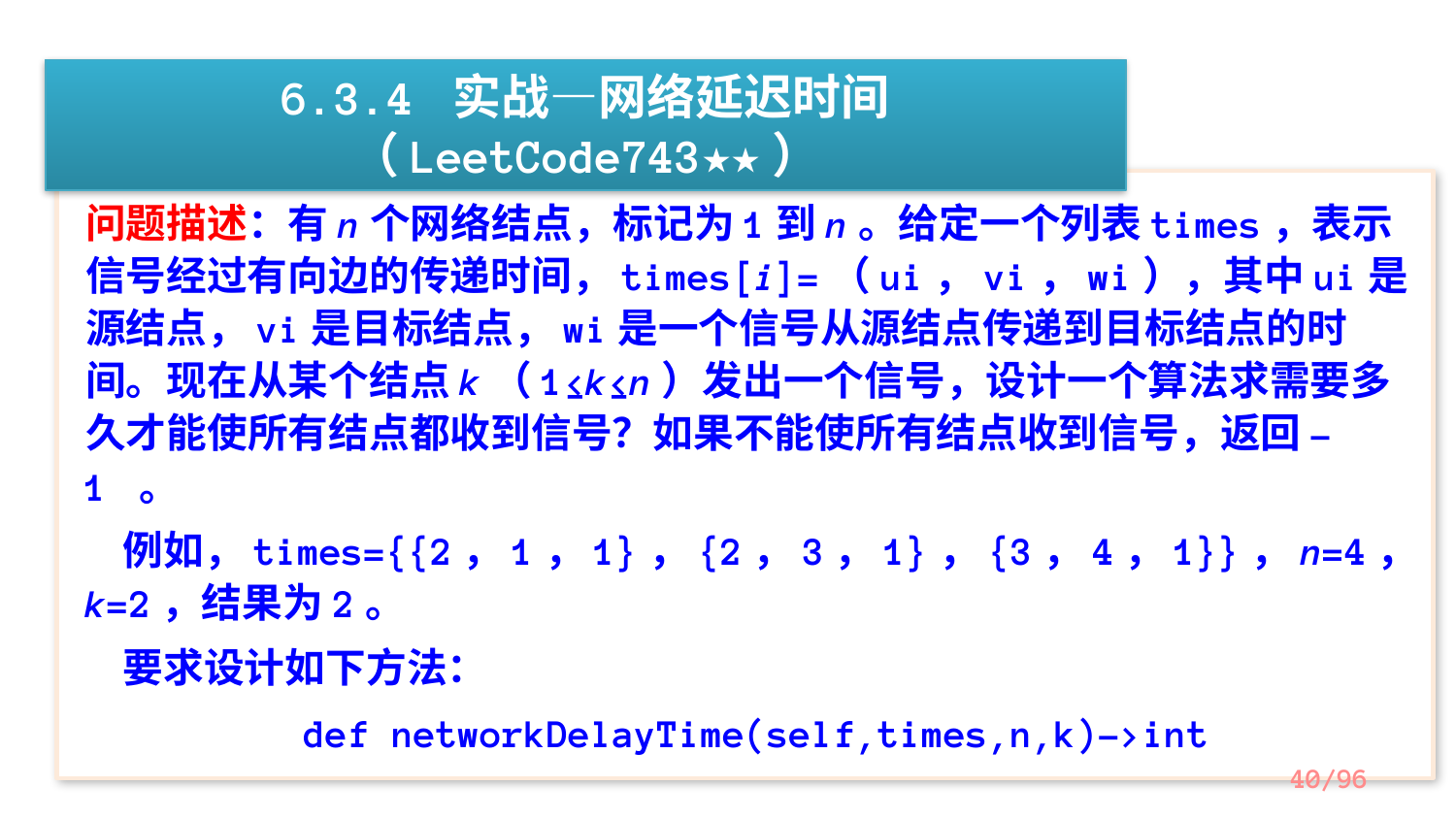

6.3.4 实战—网络延迟时间（LeetCode743★★）
问题描述：有n个网络结点，标记为1到n。给定一个列表times，表示信号经过有向边的传递时间，times[i]=（ui，vi，wi），其中ui是源结点，vi是目标结点，wi是一个信号从源结点传递到目标结点的时间。现在从某个结点k（1≤k≤n）发出一个信号，设计一个算法求需要多久才能使所有结点都收到信号？如果不能使所有结点收到信号，返回-1 。
   例如，times={{2，1，1}，{2，3，1}，{3，4，1}}，n=4，k=2，结果为2。
   要求设计如下方法：
 	def networkDelayTime(self,times,n,k)->int
40/96